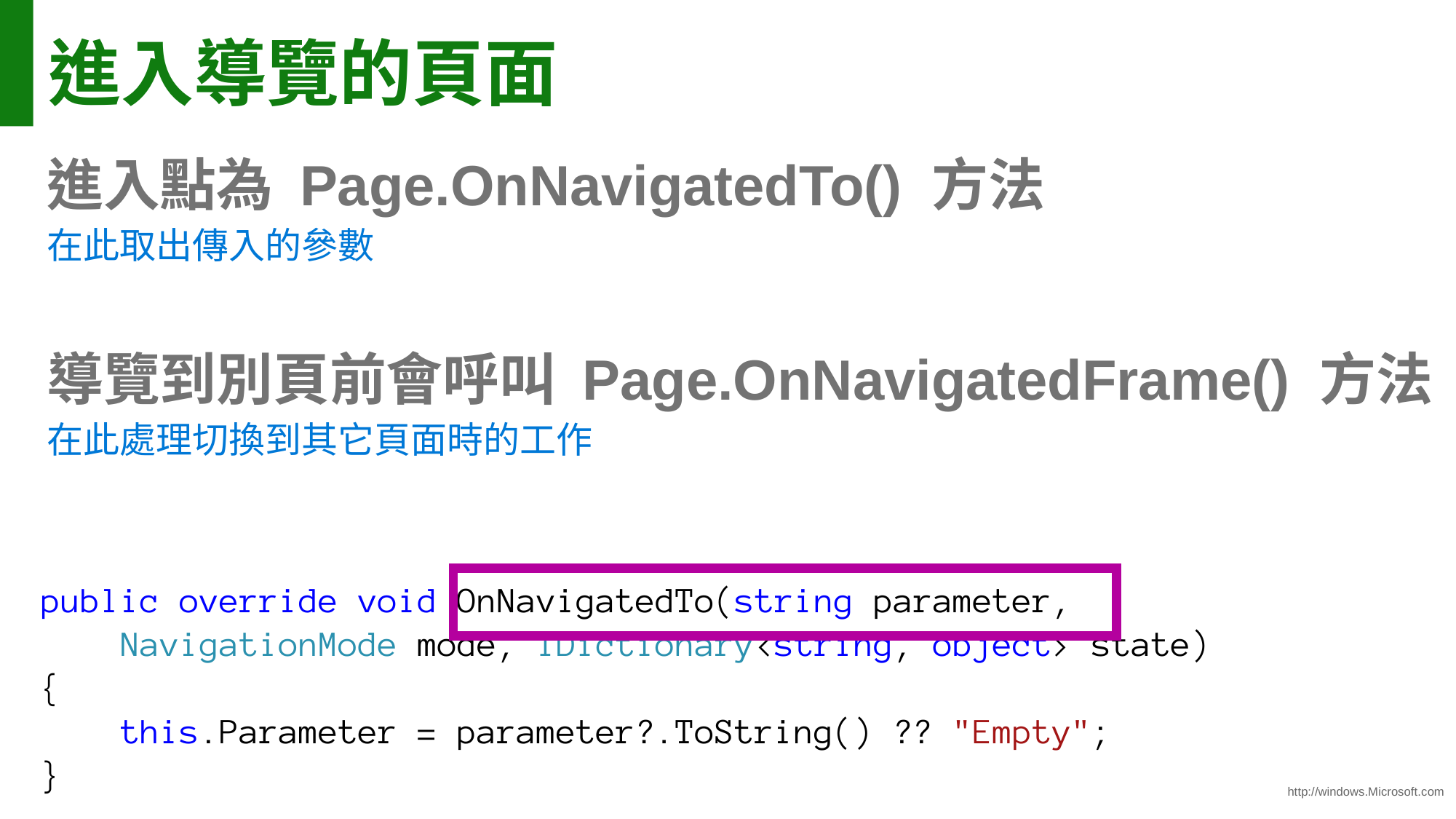

# 進入導覽的頁面
進入點為 Page.OnNavigatedTo() 方法
在此取出傳入的參數

導覽到別頁前會呼叫 Page.OnNavigatedFrame() 方法
在此處理切換到其它頁面時的工作

public override void OnNavigatedTo(string parameter,
    NavigationMode mode, IDictionary<string, object> state)
{
    this.Parameter = parameter?.ToString() ?? "Empty";
}